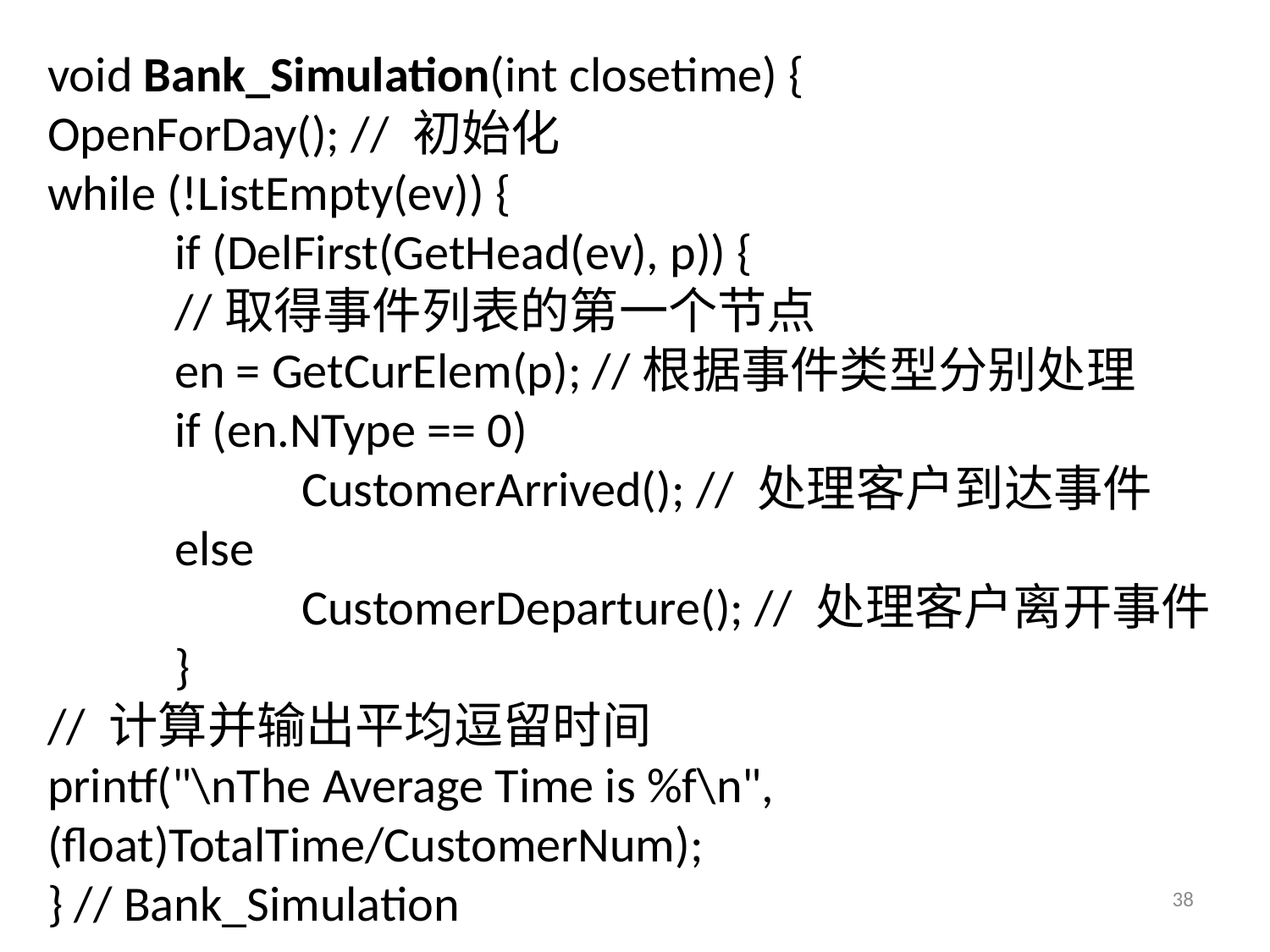

# void Bank_Simulation(int closetime) {
OpenForDay(); // 初始化
while (!ListEmpty(ev)) {
	if (DelFirst(GetHead(ev), p)) {
	//取得事件列表的第一个节点
	en = GetCurElem(p); //根据事件类型分别处理
	if (en.NType == 0)
		CustomerArrived(); // 处理客户到达事件
	else
		CustomerDeparture(); // 处理客户离开事件
	}
// 计算并输出平均逗留时间
printf("\nThe Average Time is %f\n", (float)TotalTime/CustomerNum);
} // Bank_Simulation
38